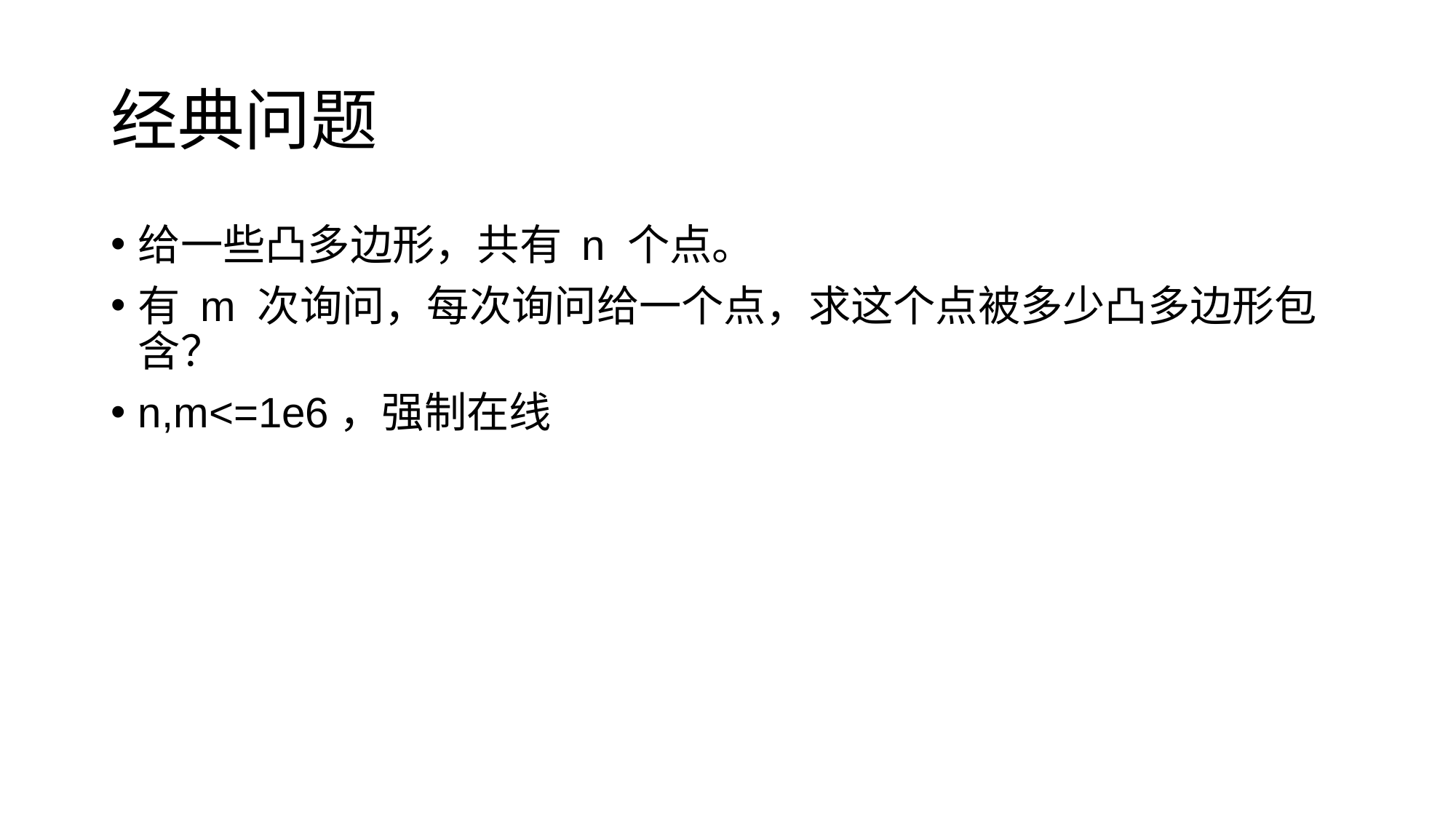

# 经典问题
给一些凸多边形，共有 n 个点。
有 m 次询问，每次询问给一个点，求这个点被多少凸多边形包含？
n,m<=1e6，强制在线